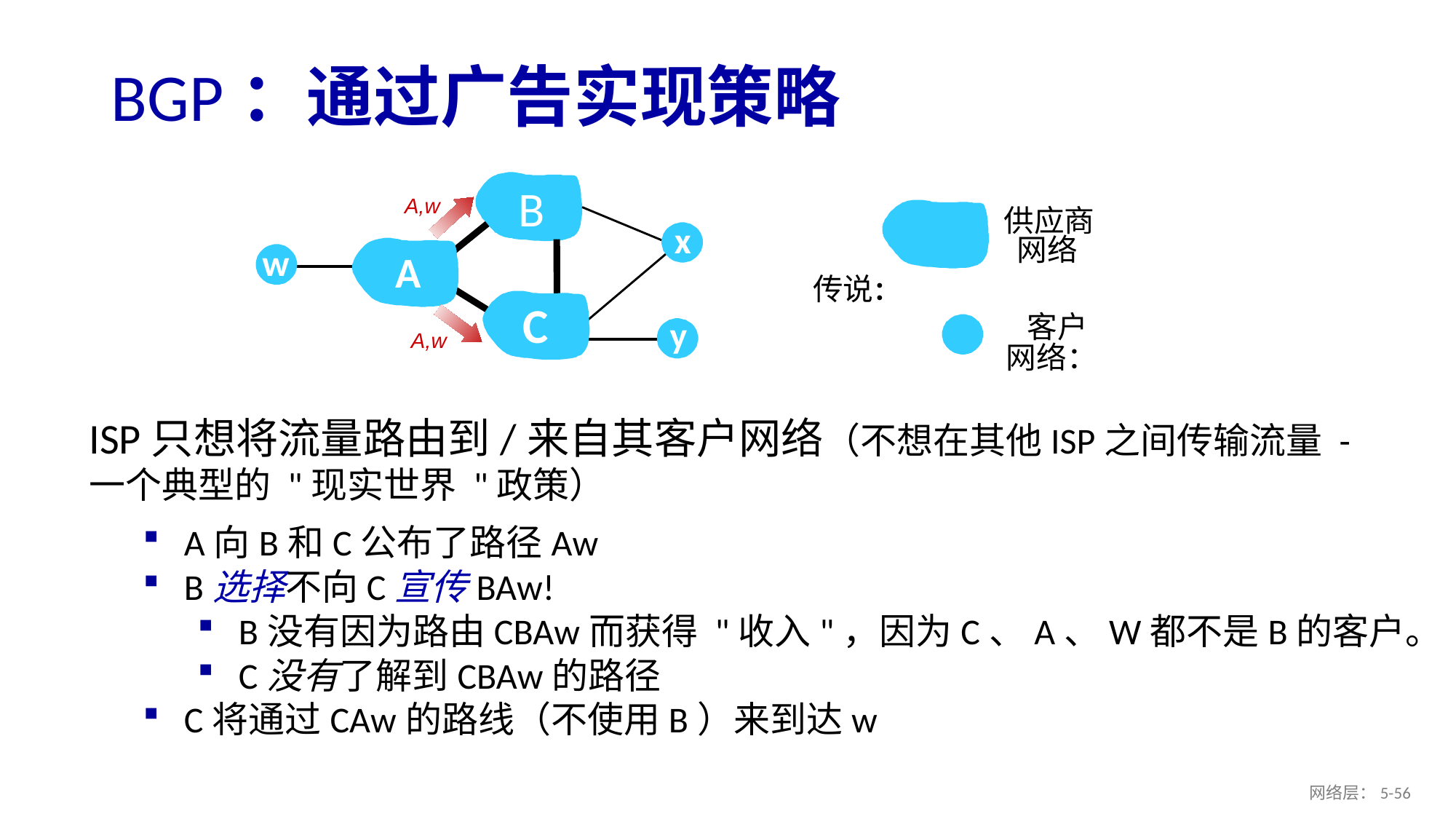

# BGP：通过广告实现策略

B
A,w

供应商

网络

传说：

客户

网络：

x

A

w

C

y

A,w

ISP只想将流量路由到/来自其客户网络（不想在其他ISP之间传输流量 - 一个典型的 "现实世界 "政策）

A向B和C公布了路径Aw
B选择不向C宣传BAw!
B没有因为路由CBAw而获得 "收入"，因为C、A、W都不是B的客户。
C没有了解到CBAw的路径
C将通过CAw的路线（不使用B）来到达w
网络层：5-56